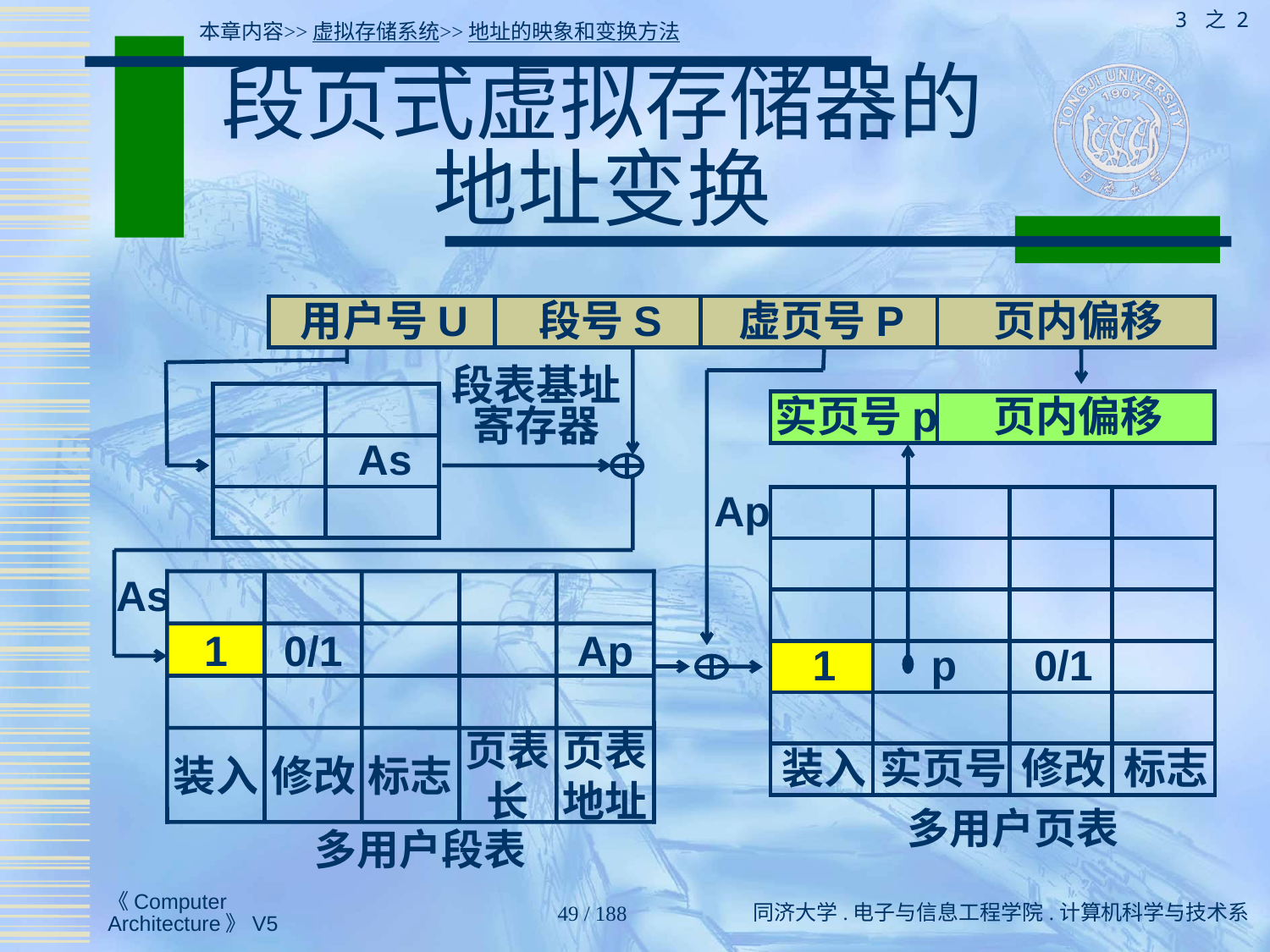

3 之 2
本章内容>>虚拟存储系统>>地址的映象和变换方法
# 段页式虚拟存储器的 地址变换
用户号U
段号S
虚页号P
页内偏移

段表基址
寄存器

实页号p
页内偏移

As

Ap

As

1

0/1

Ap
1
p
0/1

装入

修改
标志
页表长
页表地址
装入
实页号
修改
标志
多用户页表

多用户段表